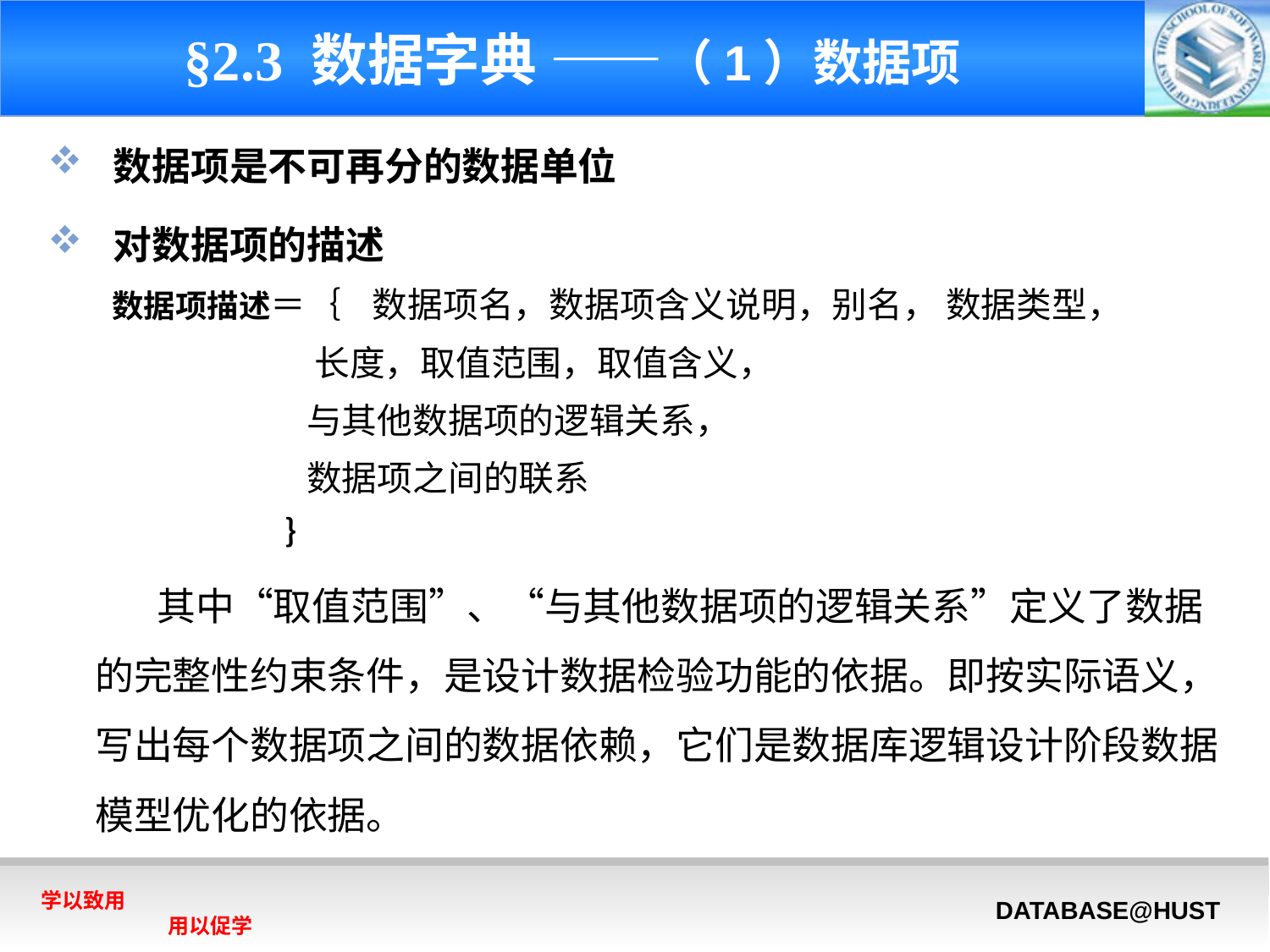

# §2.3 数据字典 ——（1）数据项
 数据项是不可再分的数据单位
 对数据项的描述
	 数据项描述＝｛    数据项名，数据项含义说明，别名， 数据类型，
                                 长度，取值范围，取值含义，
                                与其他数据项的逻辑关系，
                                数据项之间的联系
                                ｝
             其中“取值范围”、“与其他数据项的逻辑关系”定义了数据的完整性约束条件，是设计数据检验功能的依据。即按实际语义，写出每个数据项之间的数据依赖，它们是数据库逻辑设计阶段数据模型优化的依据。